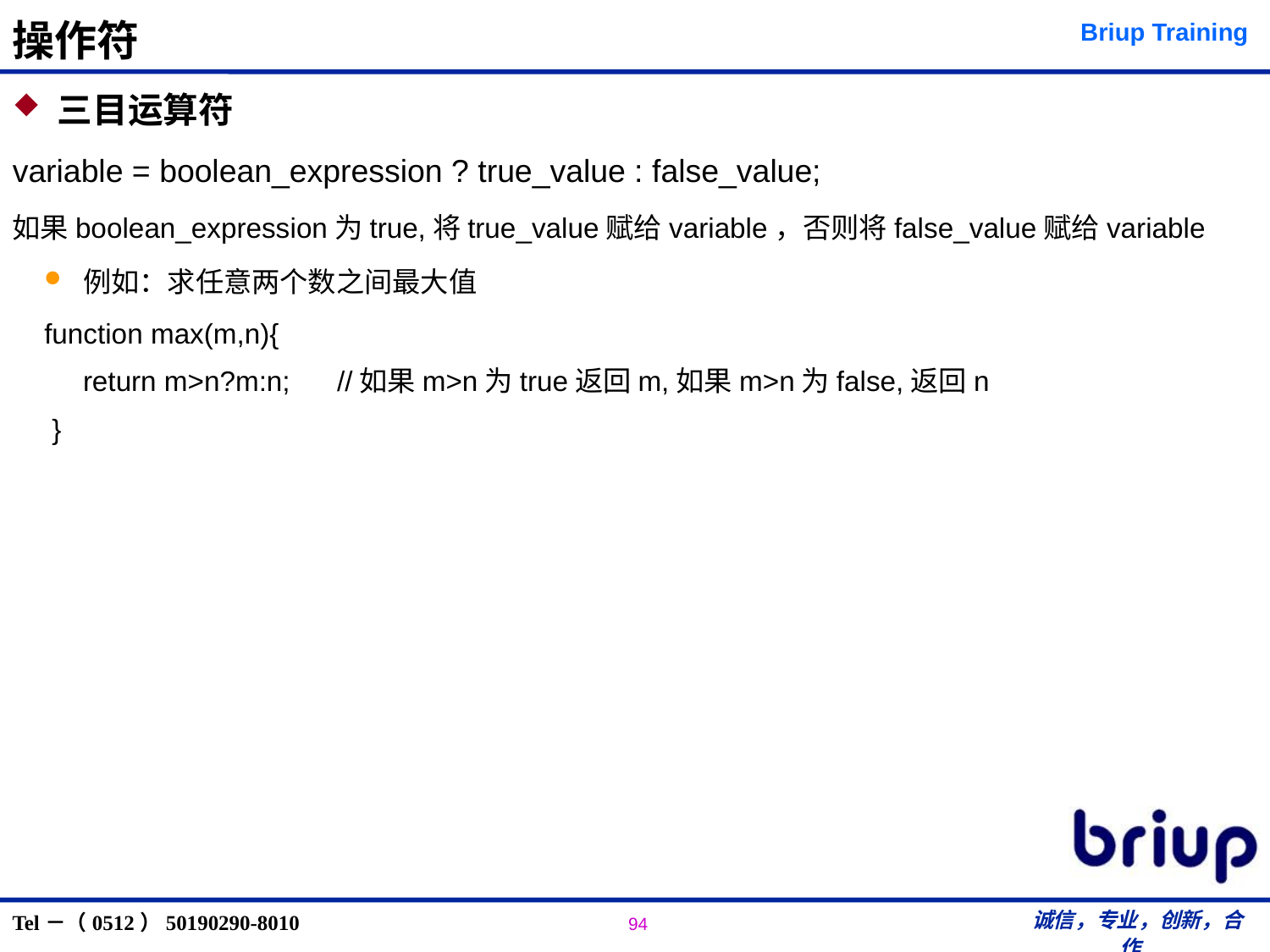

# 操作符
 三目运算符
variable = boolean_expression ? true_value : false_value;
如果boolean_expression为true,将true_value赋给variable，否则将false_value赋给variable
例如：求任意两个数之间最大值
function max(m,n){
	return m>n?m:n;	//如果m>n为true返回m,如果m>n为false,返回n
 }